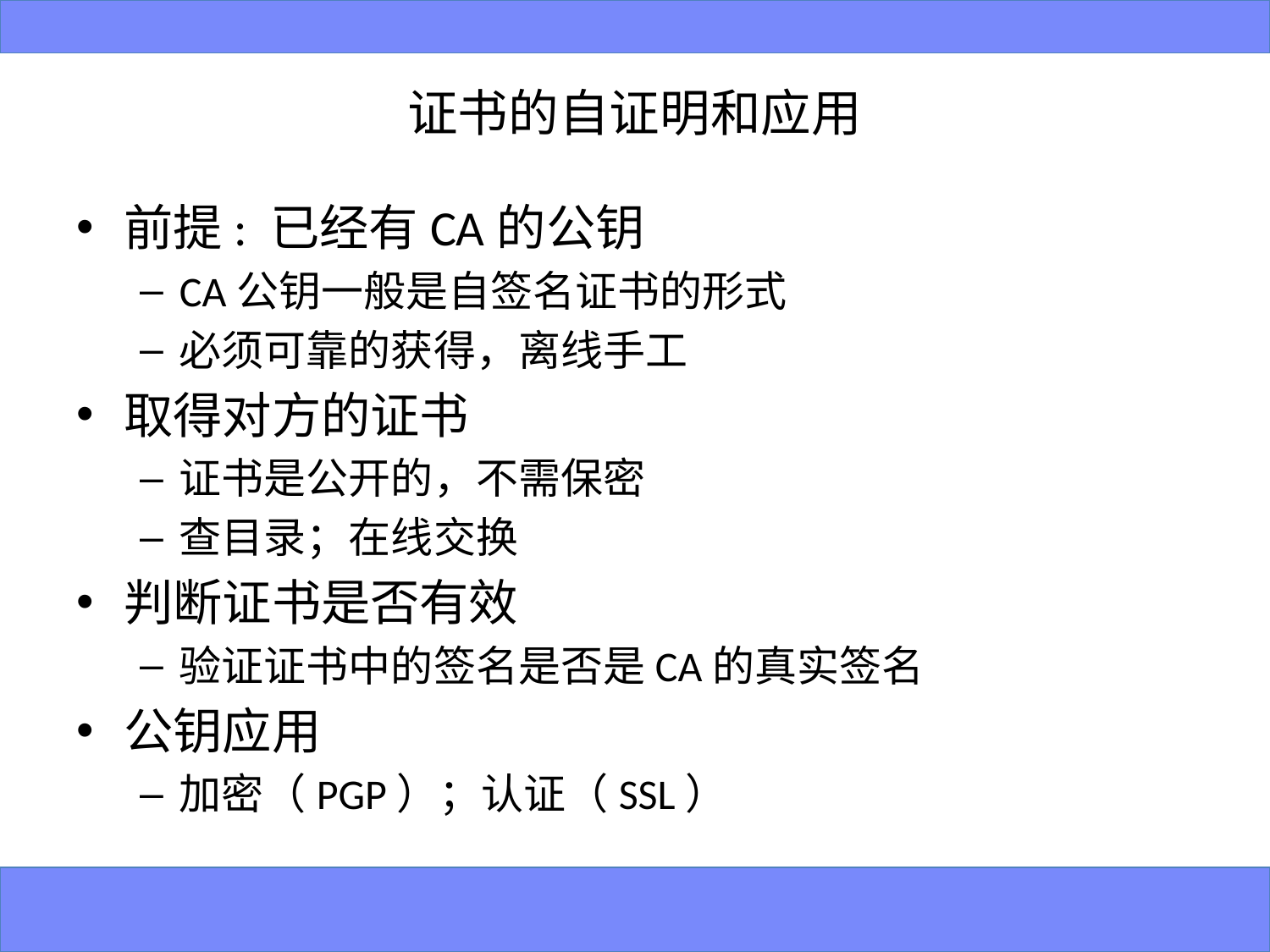

# 证书的自证明和应用
前提: 已经有CA的公钥
CA公钥一般是自签名证书的形式
必须可靠的获得，离线手工
取得对方的证书
证书是公开的，不需保密
查目录；在线交换
判断证书是否有效
验证证书中的签名是否是CA的真实签名
公钥应用
加密（PGP）；认证（SSL）